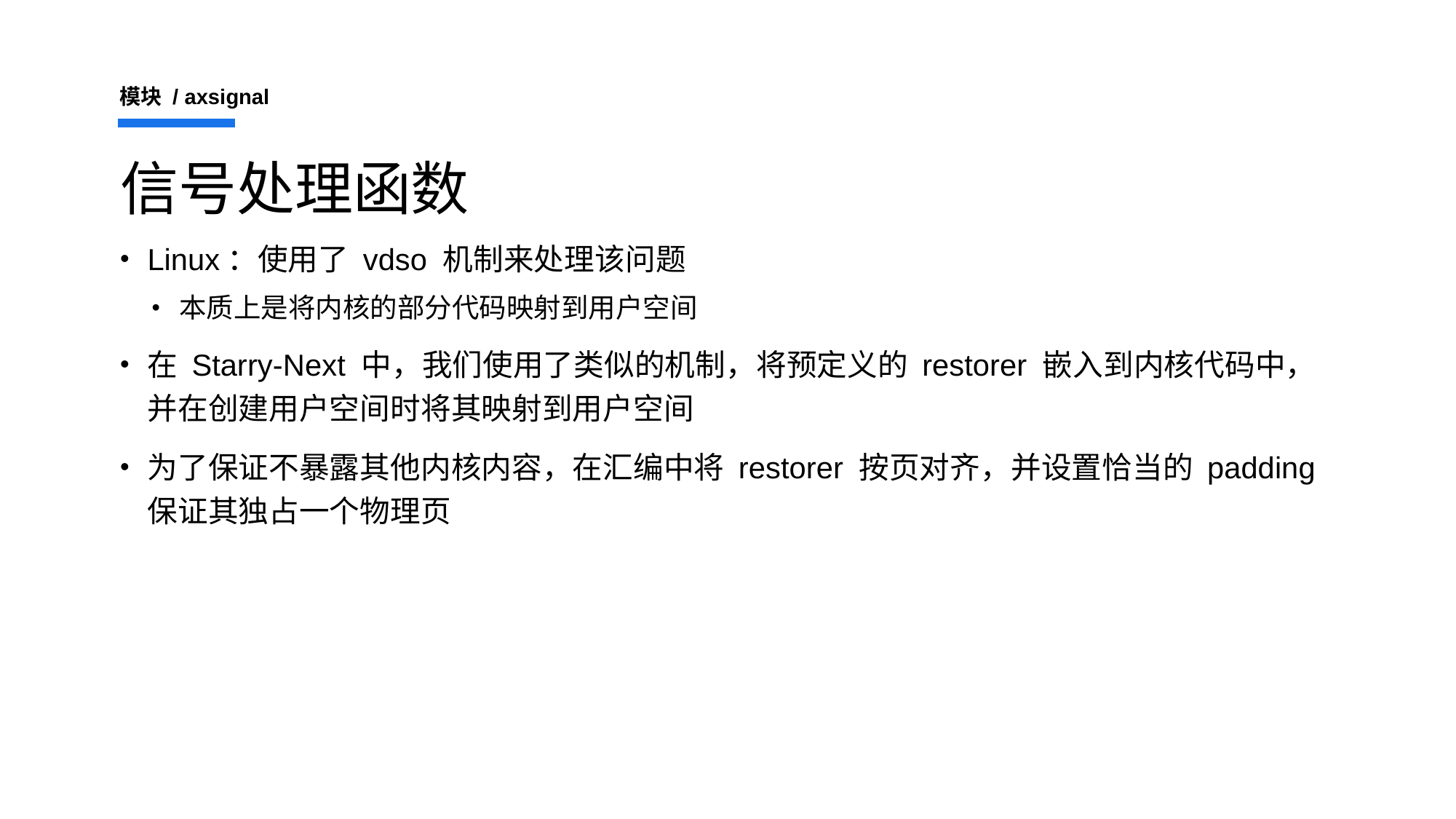

模块 / axsignal
# 信号处理函数
Linux：使用了 vdso 机制来处理该问题
本质上是将内核的部分代码映射到用户空间
在 Starry-Next 中，我们使用了类似的机制，将预定义的 restorer 嵌入到内核代码中，并在创建用户空间时将其映射到用户空间
为了保证不暴露其他内核内容，在汇编中将 restorer 按页对齐，并设置恰当的 padding 保证其独占一个物理页
19